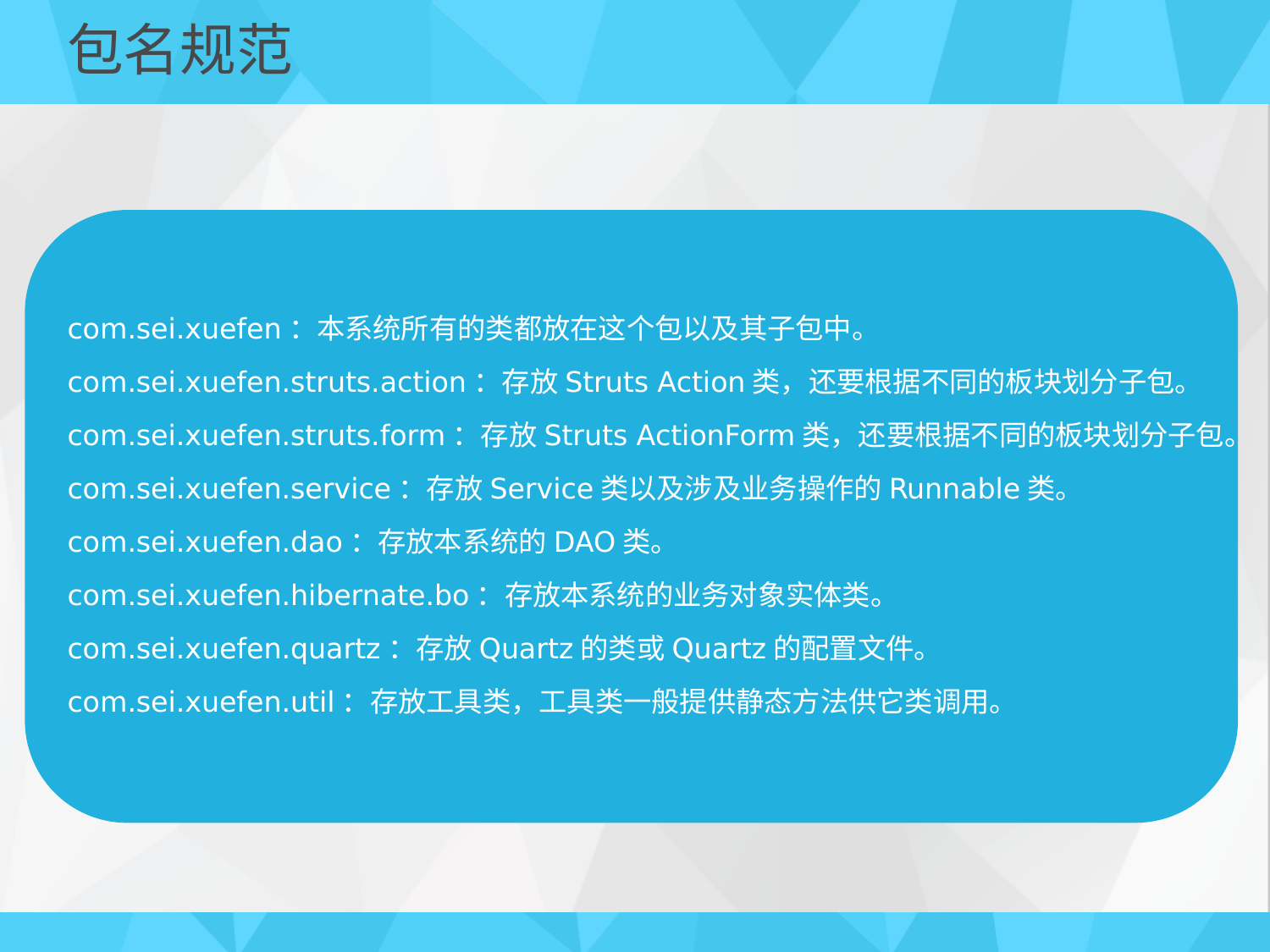

# 包名规范
com.sei.xuefen：本系统所有的类都放在这个包以及其子包中。
com.sei.xuefen.struts.action：存放Struts Action类，还要根据不同的板块划分子包。
com.sei.xuefen.struts.form：存放Struts ActionForm类，还要根据不同的板块划分子包。
com.sei.xuefen.service：存放Service类以及涉及业务操作的Runnable类。
com.sei.xuefen.dao：存放本系统的DAO类。
com.sei.xuefen.hibernate.bo：存放本系统的业务对象实体类。
com.sei.xuefen.quartz：存放Quartz的类或Quartz的配置文件。
com.sei.xuefen.util：存放工具类，工具类一般提供静态方法供它类调用。